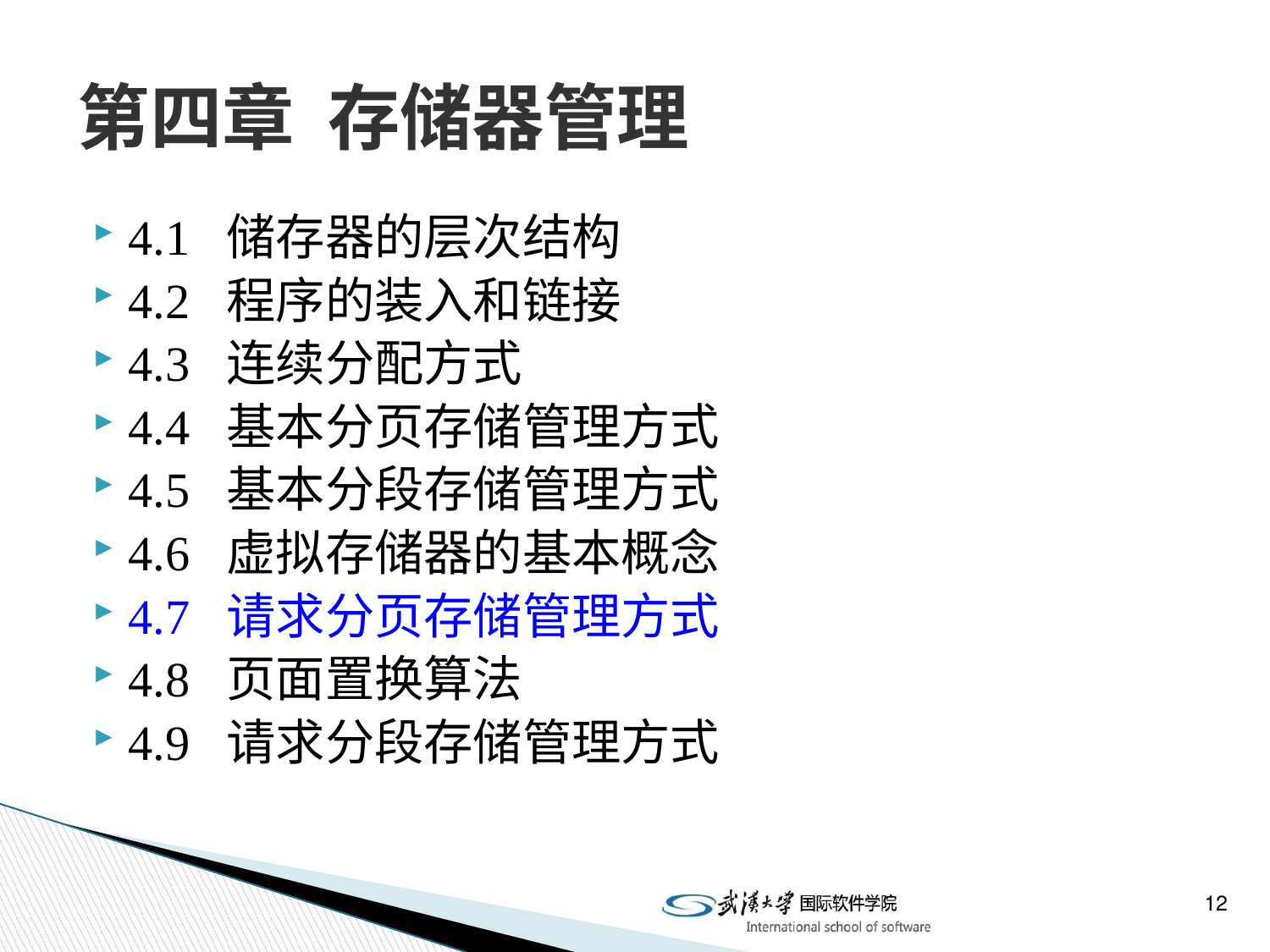

# 第四章  存储器管理
4.1  储存器的层次结构
4.2  程序的装入和链接
4.3  连续分配方式
4.4  基本分页存储管理方式
4.5  基本分段存储管理方式
4.6  虚拟存储器的基本概念
4.7  请求分页存储管理方式
4.8  页面置换算法
4.9  请求分段存储管理方式